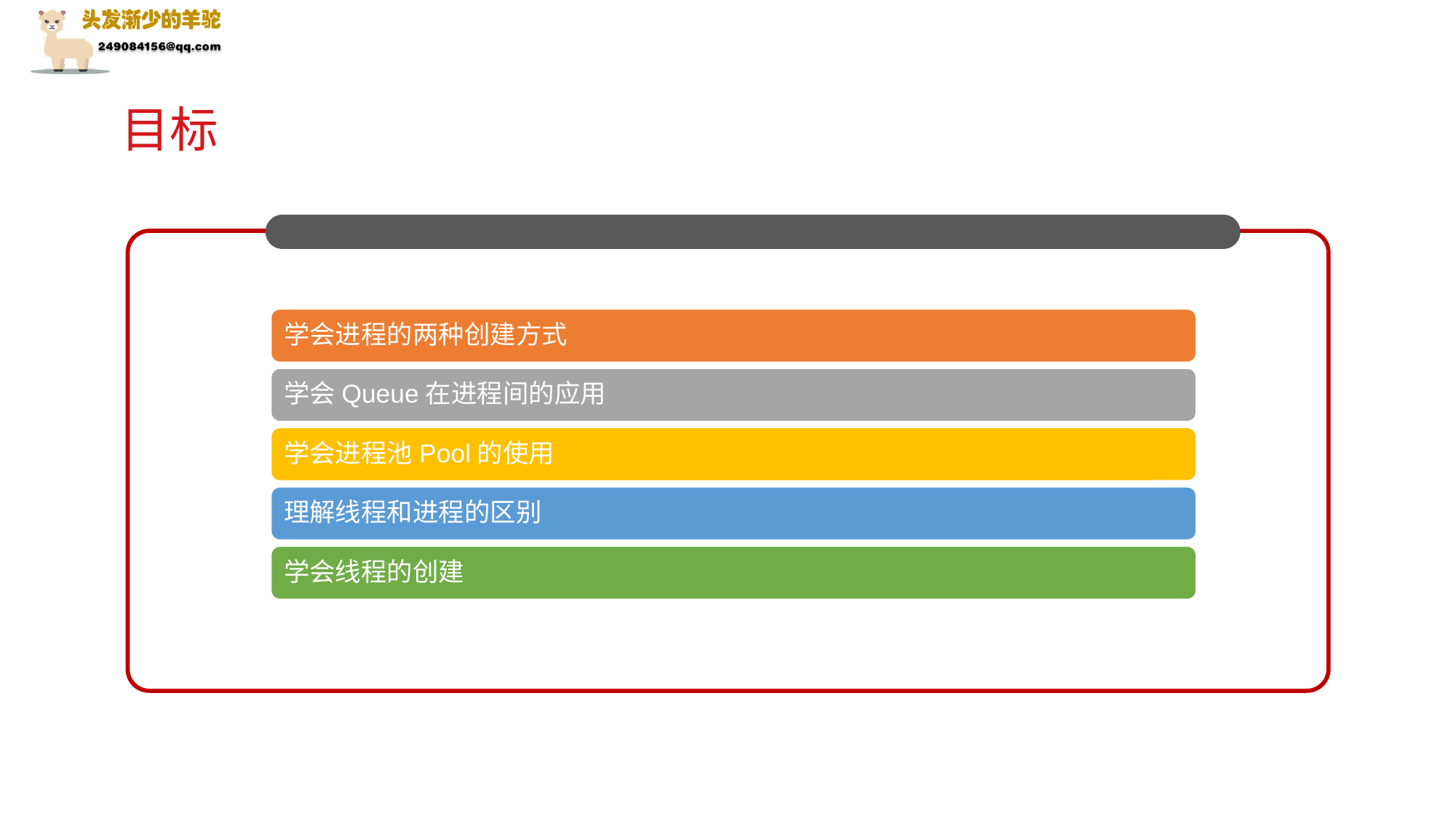

# 目标

学会进程的两种创建方式
学会Queue在进程间的应用
学会进程池Pool的使用
理解线程和进程的区别
学会线程的创建